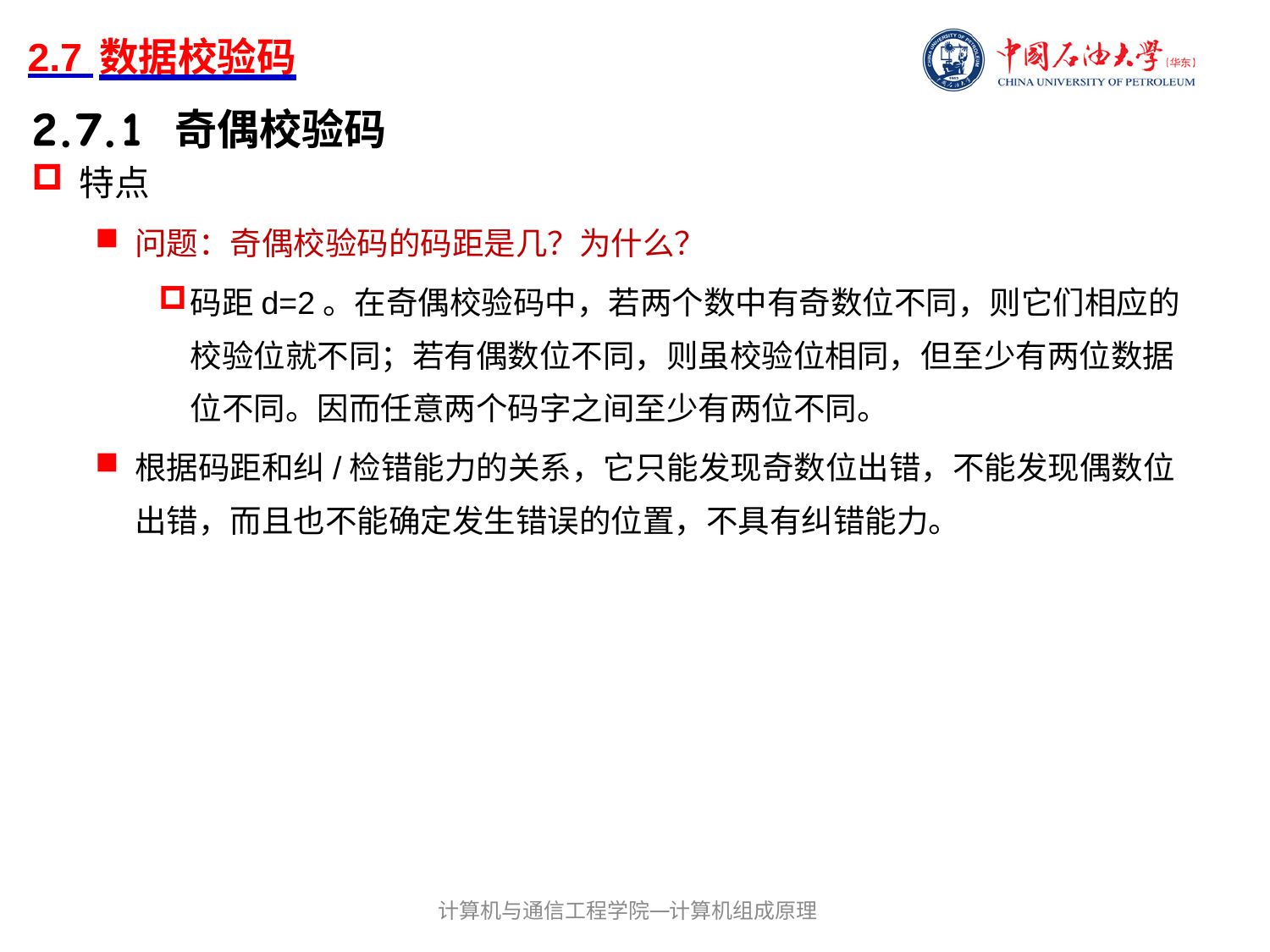

# 2.7 数据校验码
2.7.1 奇偶校验码
特点
问题：奇偶校验码的码距是几？为什么？
码距d=2。在奇偶校验码中，若两个数中有奇数位不同，则它们相应的校验位就不同；若有偶数位不同，则虽校验位相同，但至少有两位数据位不同。因而任意两个码字之间至少有两位不同。
根据码距和纠/检错能力的关系，它只能发现奇数位出错，不能发现偶数位出错，而且也不能确定发生错误的位置，不具有纠错能力。

84

计算机与通信工程学院—计算机组成原理